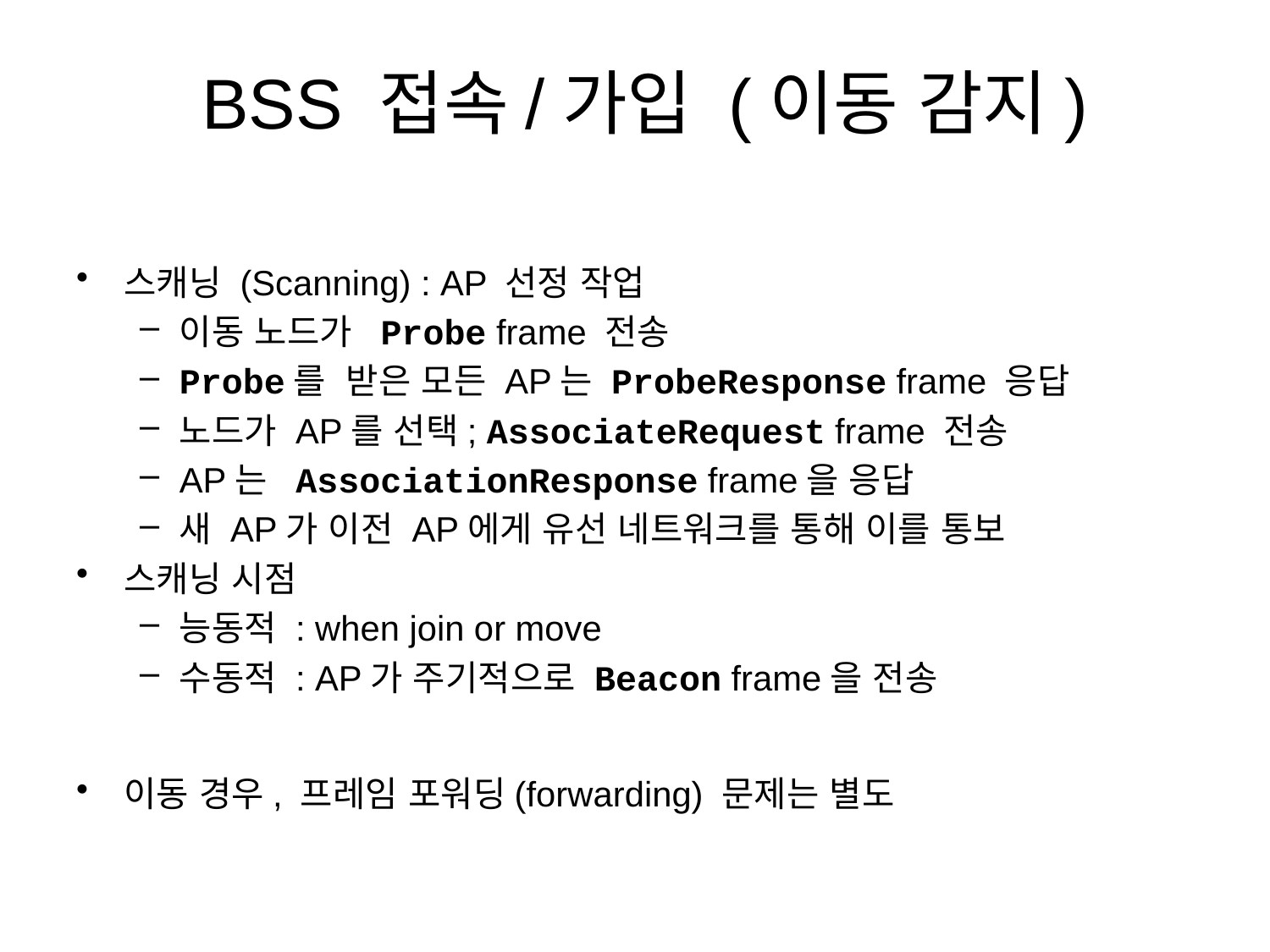

# BSS 접속/가입 (이동 감지)
스캐닝 (Scanning) : AP 선정 작업
이동 노드가  Probe frame 전송
Probe를  받은 모든 AP는 ProbeResponse frame 응답
노드가 AP를 선택; AssociateRequest frame 전송
AP는  AssociationResponse frame을 응답
새 AP가 이전 AP에게 유선 네트워크를 통해 이를 통보
스캐닝 시점
능동적 : when join or move
수동적 : AP가 주기적으로 Beacon frame을 전송

이동 경우, 프레임 포워딩(forwarding) 문제는 별도